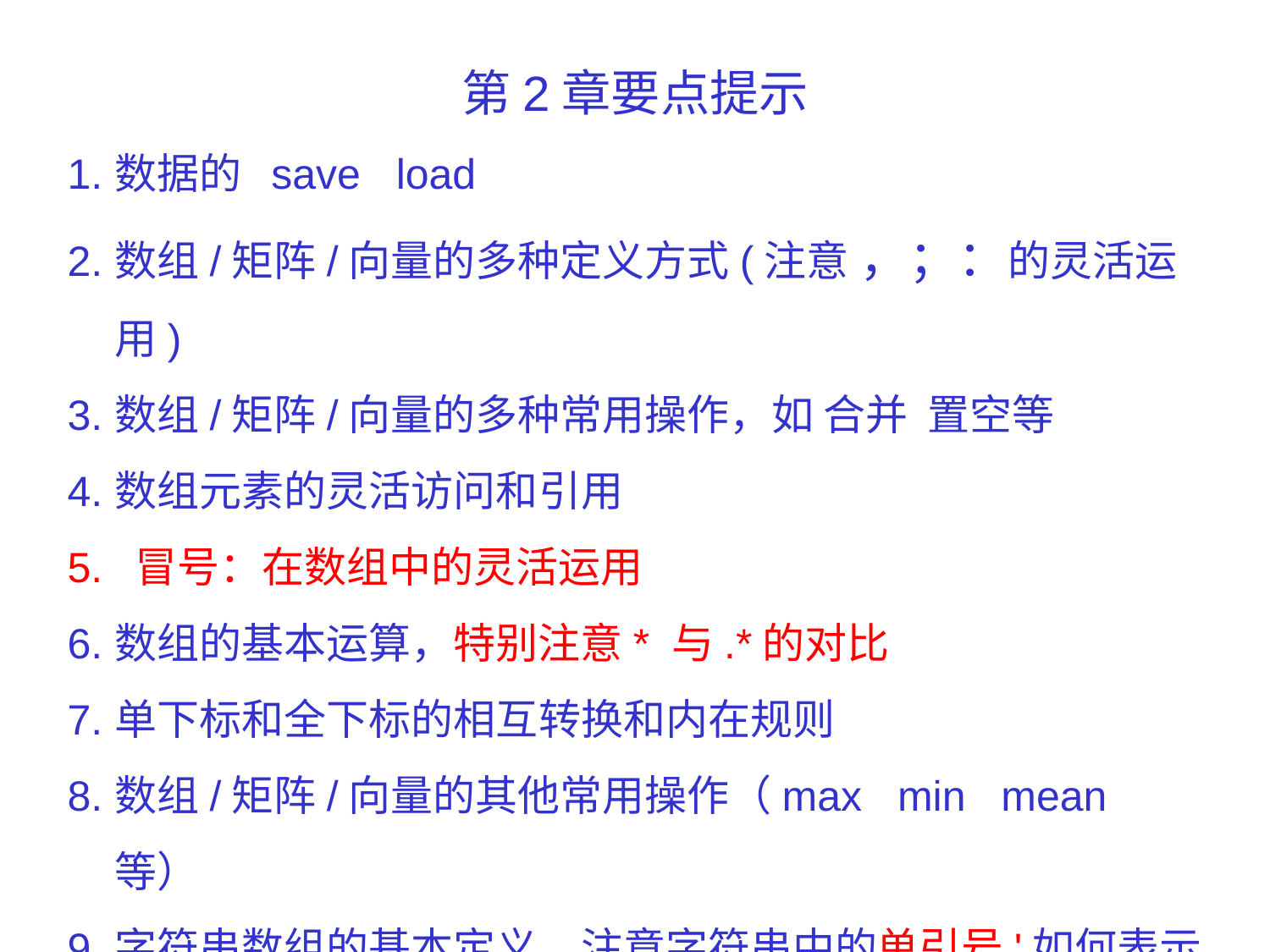

第2章要点提示
数据的  save   load
数组/矩阵/向量的多种定义方式(注意 ，；：的灵活运用)
数组/矩阵/向量的多种常用操作，如 合并  置空等
数组元素的灵活访问和引用
 冒号：在数组中的灵活运用
数组的基本运算，特别注意* 与.*的对比
单下标和全下标的相互转换和内在规则
数组/矩阵/向量的其他常用操作（max   min   mean 等）
字符串数组的基本定义，注意字符串中的单引号'如何表示
元胞数组、结构数组的概念和基本定义方式
39